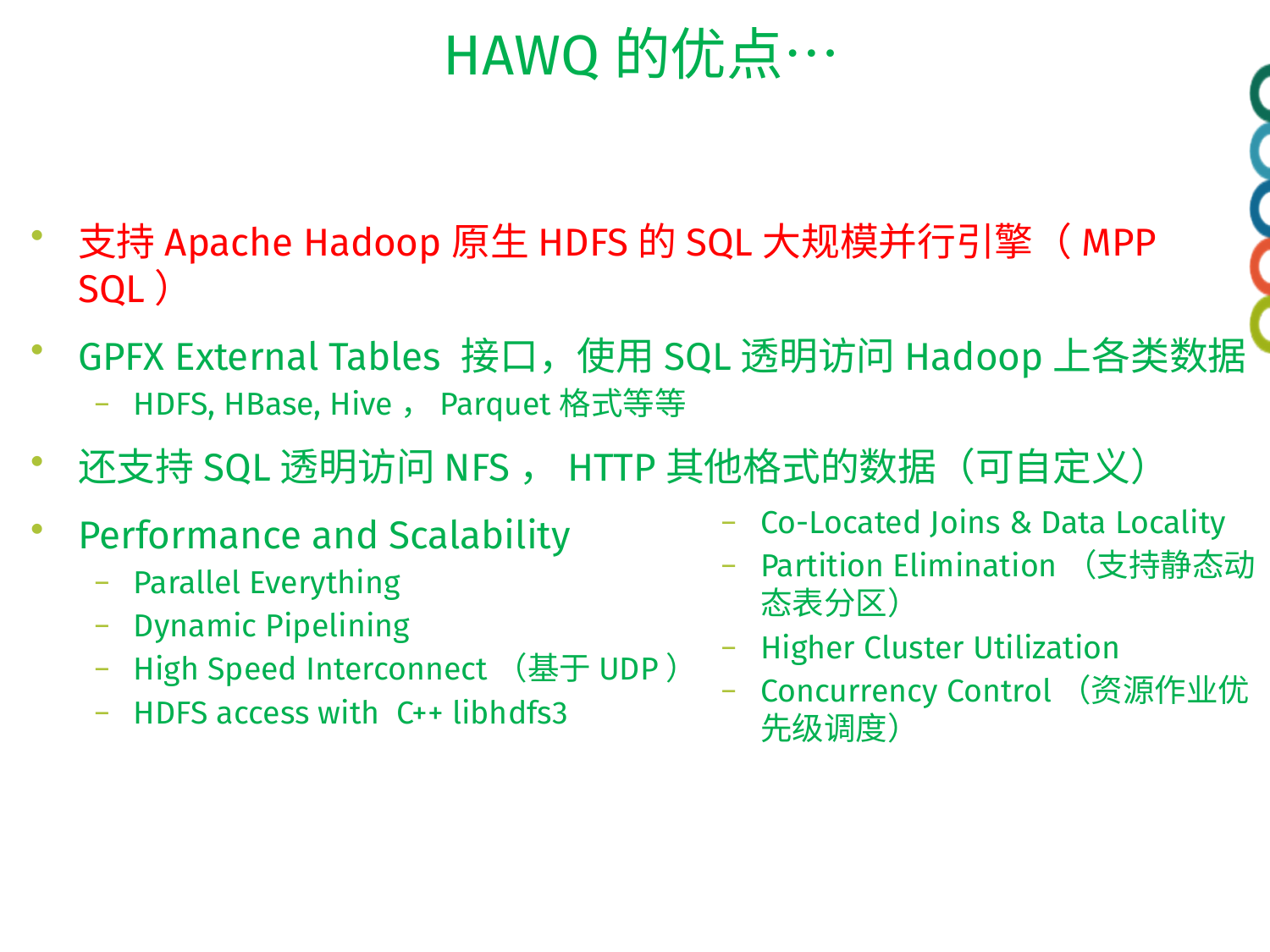

# HAWQ的优点…
支持Apache Hadoop原生HDFS的SQL大规模并行引擎（MPP SQL）
GPFX External Tables 接口，使用SQL透明访问Hadoop上各类数据
HDFS, HBase, Hive，Parquet格式等等
还支持SQL透明访问NFS，HTTP其他格式的数据（可自定义）
Performance and Scalability
Parallel Everything
Dynamic Pipelining
High Speed Interconnect（基于UDP）
HDFS access with  C++ libhdfs3

Co-Located Joins & Data Locality
Partition Elimination（支持静态动态表分区）
Higher Cluster Utilization
Concurrency Control（资源作业优先级调度）